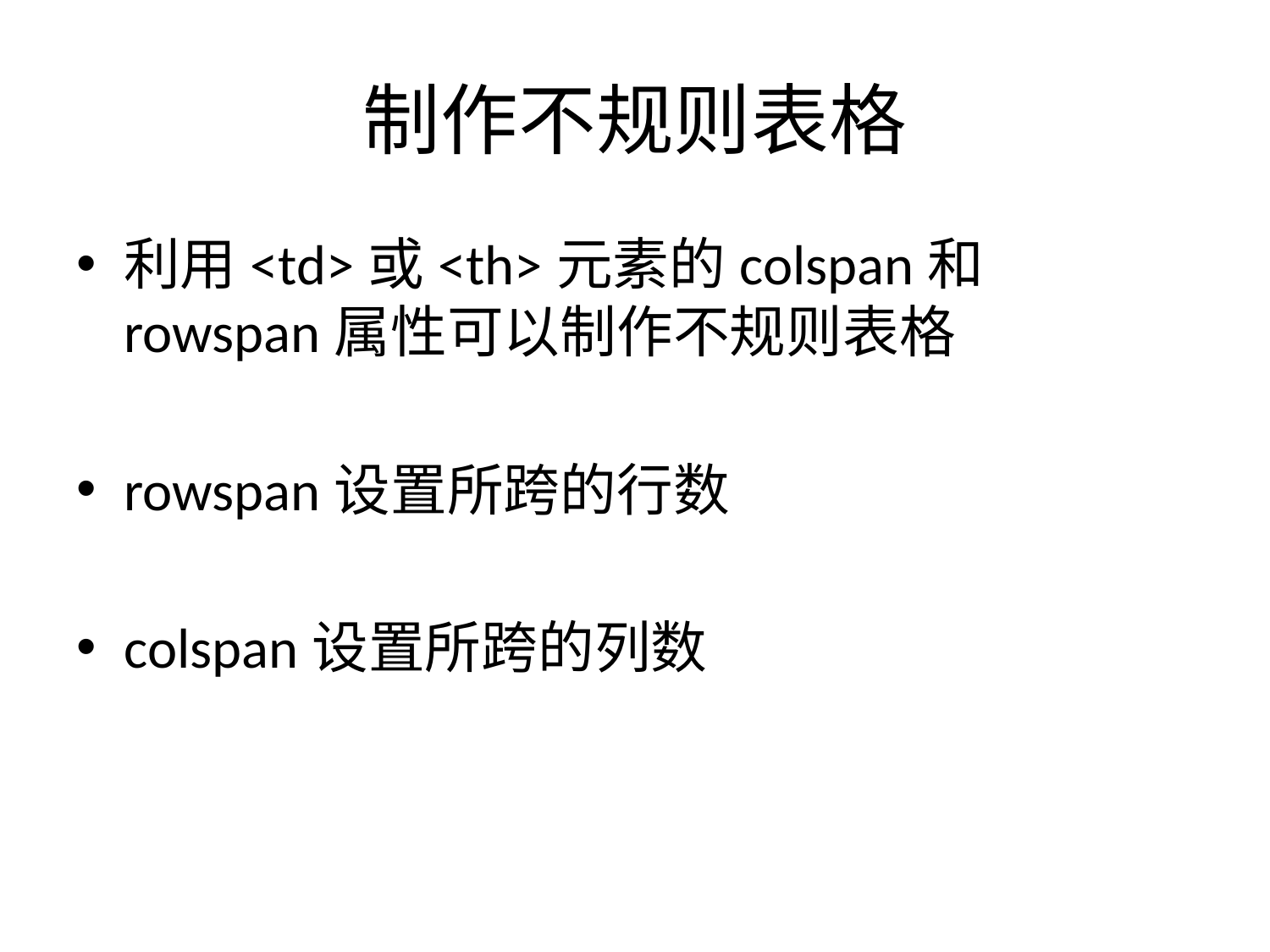

# 制作不规则表格
利用<td>或<th>元素的colspan和rowspan属性可以制作不规则表格

rowspan设置所跨的行数

colspan设置所跨的列数